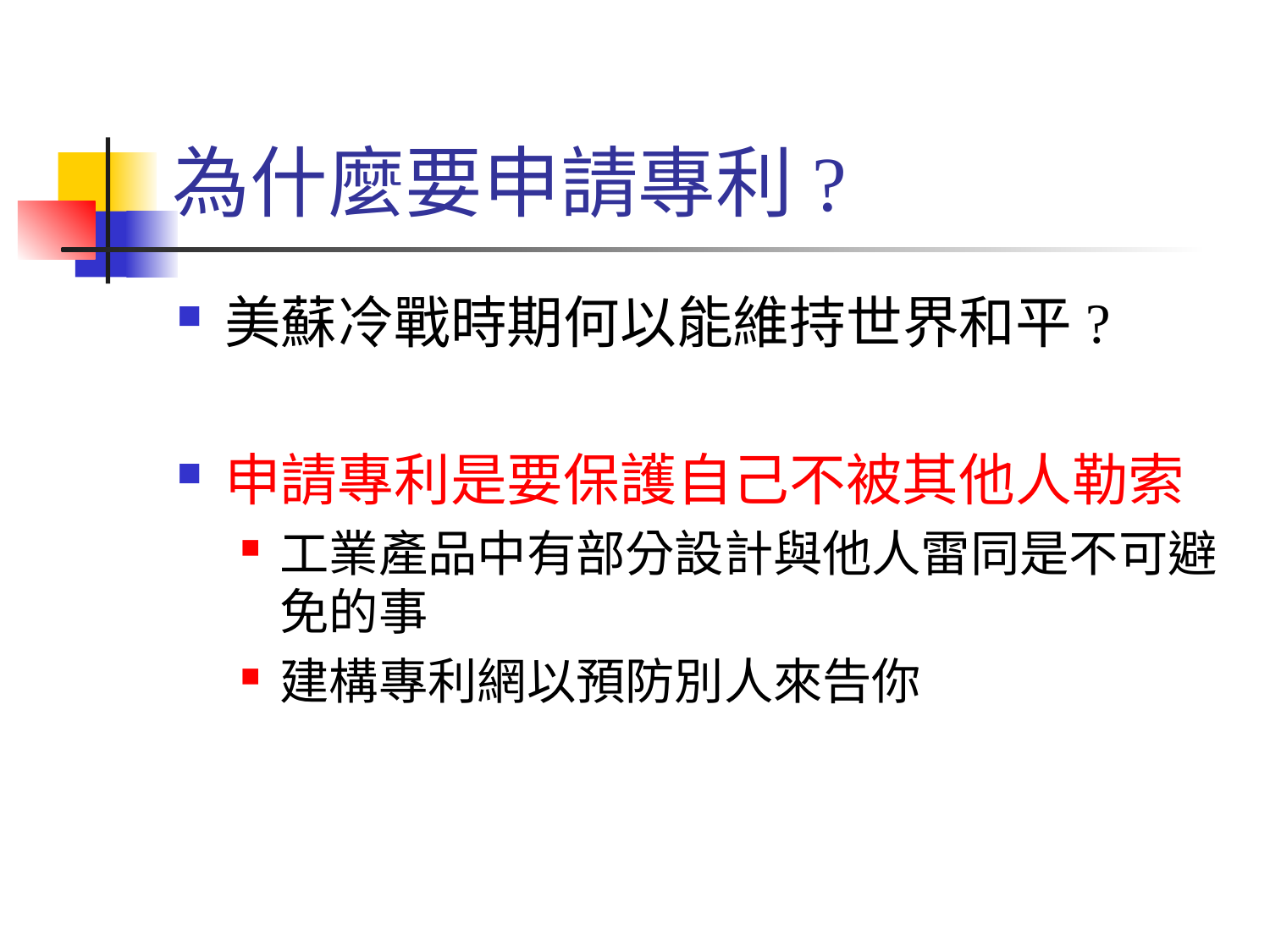

# 為什麼要申請專利?
美蘇冷戰時期何以能維持世界和平?

申請專利是要保護自己不被其他人勒索
工業產品中有部分設計與他人雷同是不可避免的事
建構專利網以預防別人來告你